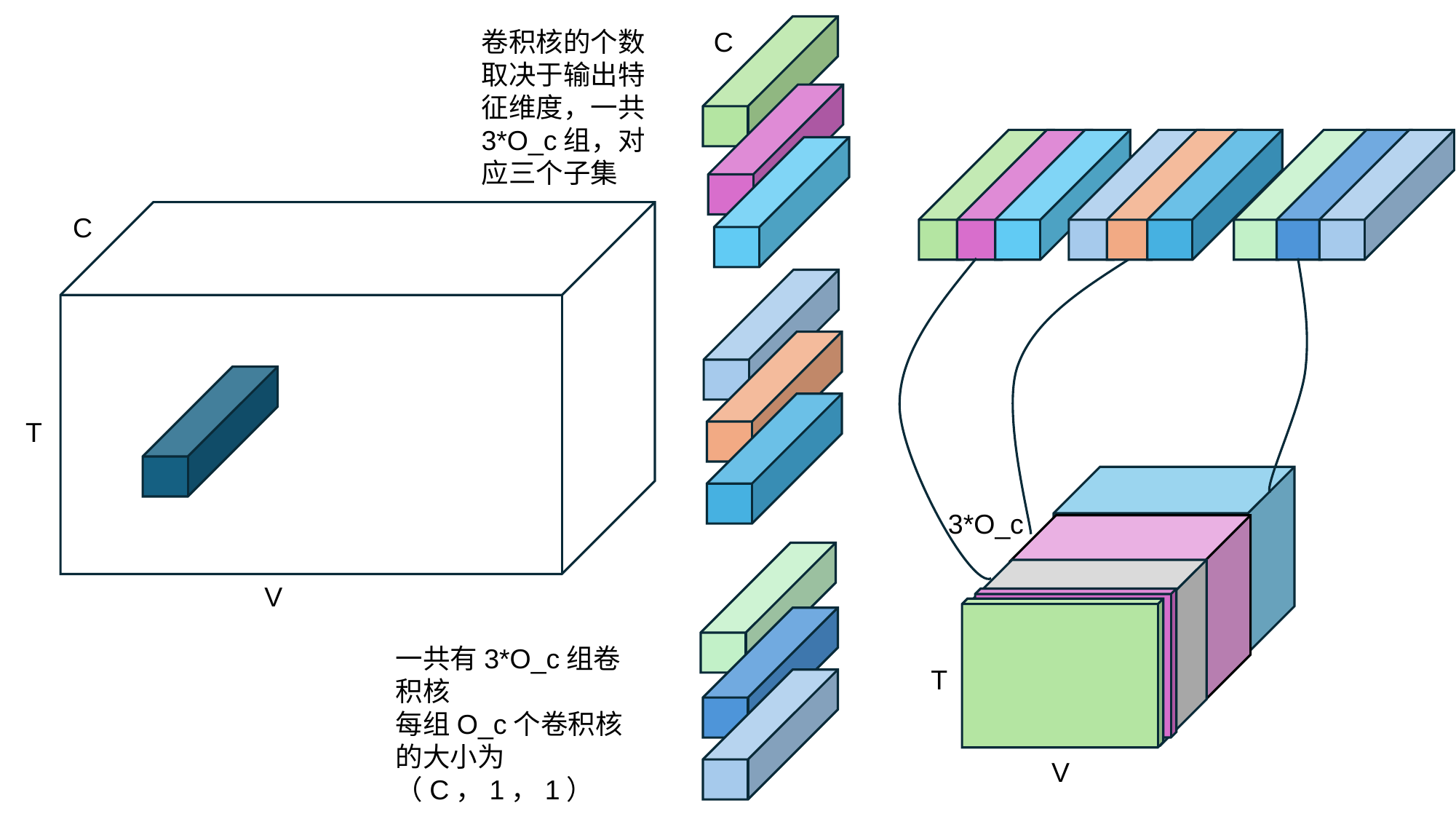

卷积核的个数取决于输出特征维度，一共3*O_c组，对应三个子集
C

C

T

3*O_c

V

一共有3*O_c组卷积核
每组O_c个卷积核的大小为（C，1，1）
T

V